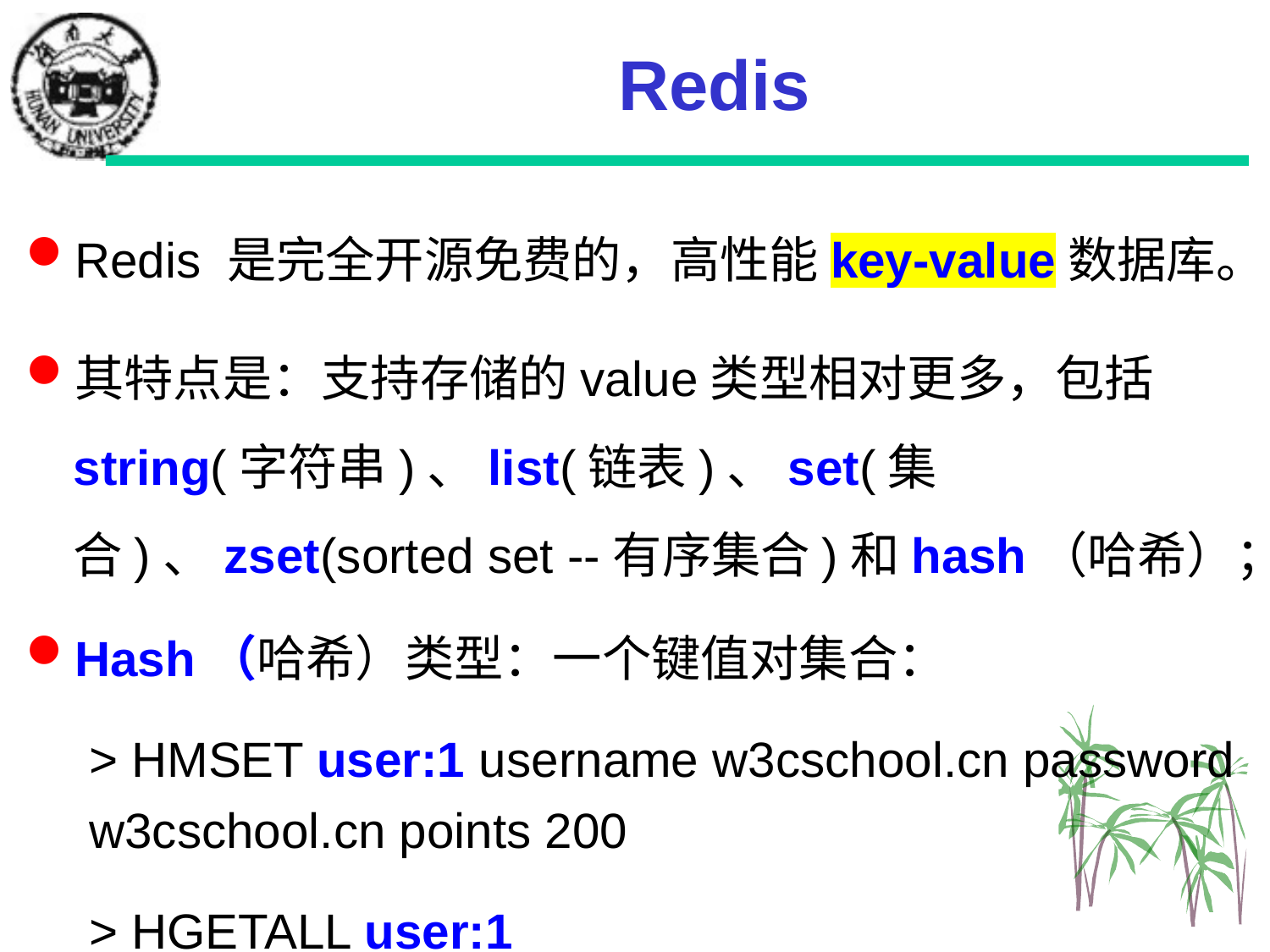

# Redis
Redis 是完全开源免费的，高性能key-value数据库。
其特点是：支持存储的value类型相对更多，包括string(字符串)、list(链表)、set(集合)、zset(sorted set --有序集合)和hash（哈希）；
Hash（哈希）类型：一个键值对集合：
> HMSET user:1 username w3cschool.cn password w3cschool.cn points 200
> HGETALL user:1